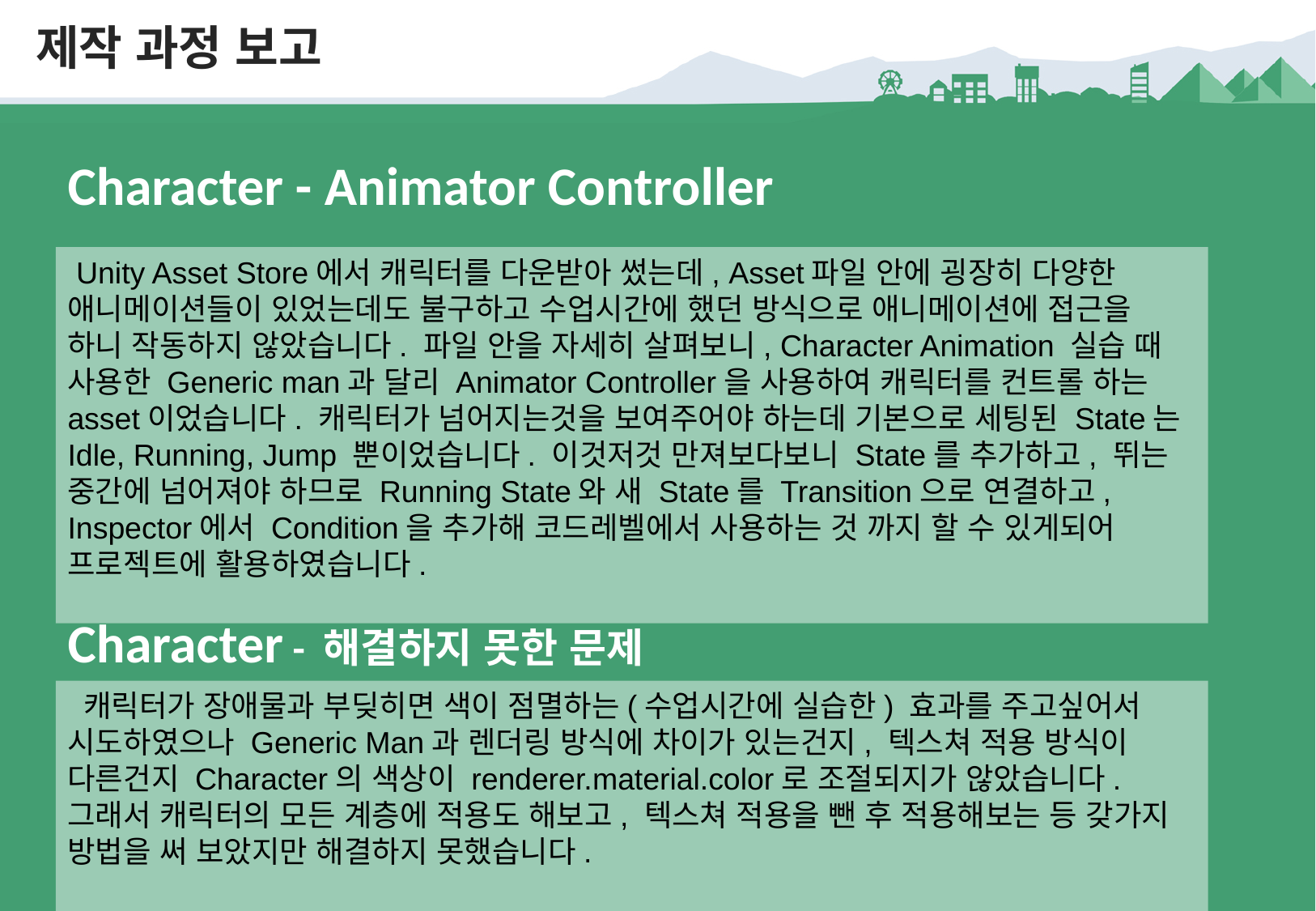

제작 과정 보고
Character - Animator Controller
 Unity Asset Store에서 캐릭터를 다운받아 썼는데, Asset파일 안에 굉장히 다양한 애니메이션들이 있었는데도 불구하고 수업시간에 했던 방식으로 애니메이션에 접근을 하니 작동하지 않았습니다. 파일 안을 자세히 살펴보니, Character Animation 실습 때 사용한 Generic man과 달리 Animator Controller을 사용하여 캐릭터를 컨트롤 하는 asset이었습니다. 캐릭터가 넘어지는것을 보여주어야 하는데 기본으로 세팅된 State는 Idle, Running, Jump 뿐이었습니다. 이것저것 만져보다보니 State를 추가하고, 뛰는 중간에 넘어져야 하므로 Running State와 새 State를 Transition으로 연결하고, Inspector에서 Condition을 추가해 코드레벨에서 사용하는 것 까지 할 수 있게되어 프로젝트에 활용하였습니다.

Character - 해결하지 못한 문제
 캐릭터가 장애물과 부딪히면 색이 점멸하는(수업시간에 실습한) 효과를 주고싶어서 시도하였으나 Generic Man과 렌더링 방식에 차이가 있는건지, 텍스쳐 적용 방식이 다른건지 Character의 색상이 renderer.material.color로 조절되지가 않았습니다. 그래서 캐릭터의 모든 계층에 적용도 해보고, 텍스쳐 적용을 뺀 후 적용해보는 등 갖가지 방법을 써 보았지만 해결하지 못했습니다.